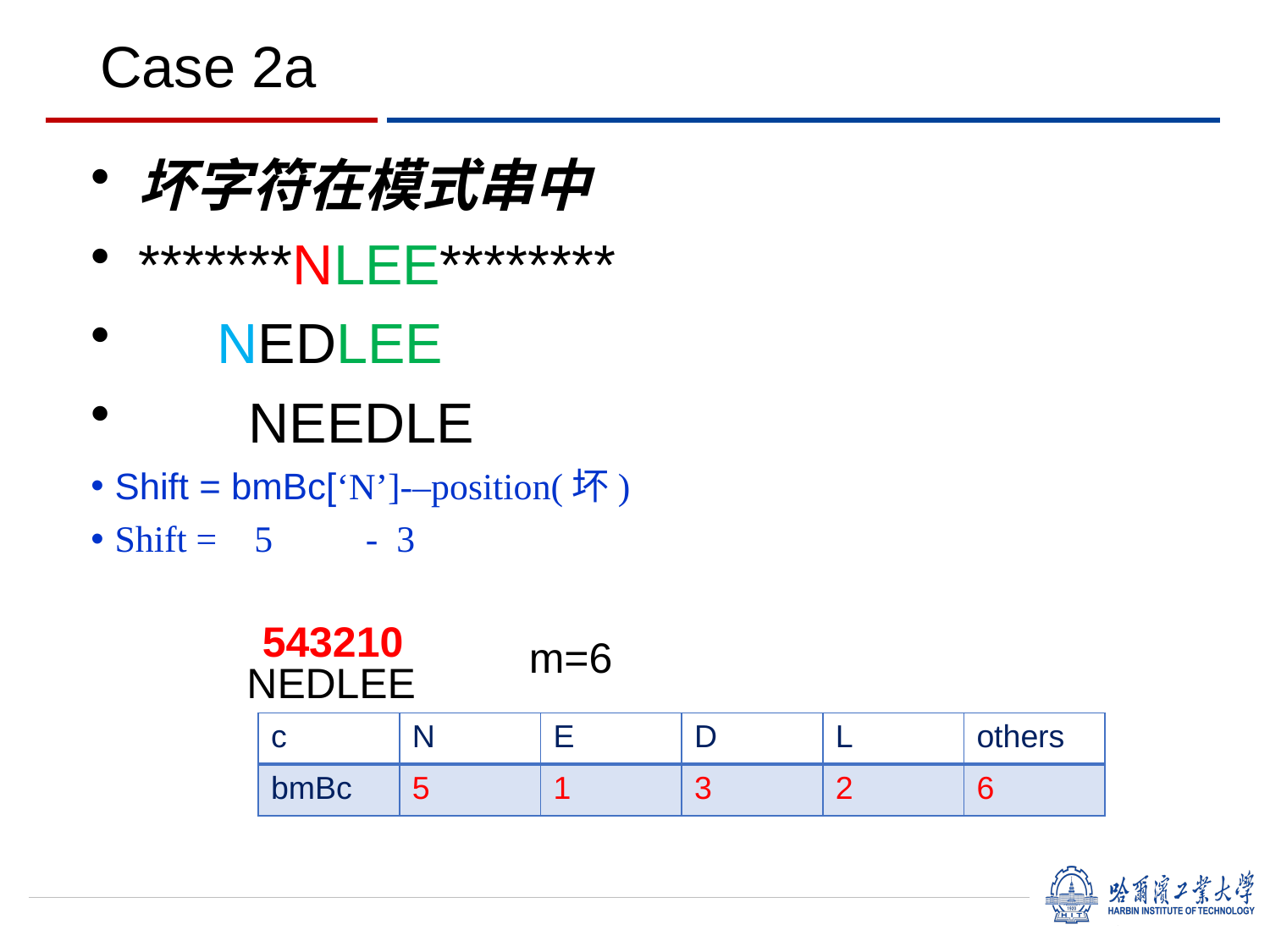

# Case 2a
坏字符在模式串中
*******NLEE********
     NEDLEE
       NEEDLE
Shift = bmBc[‘N’]-–position(坏)
Shift =    5          -  3

543210
NEDLEE
m=6
| c | N | E | D | L | others |
| --- | --- | --- | --- | --- | --- |
| bmBc | 5 | 1 | 3 | 2 | 6 |